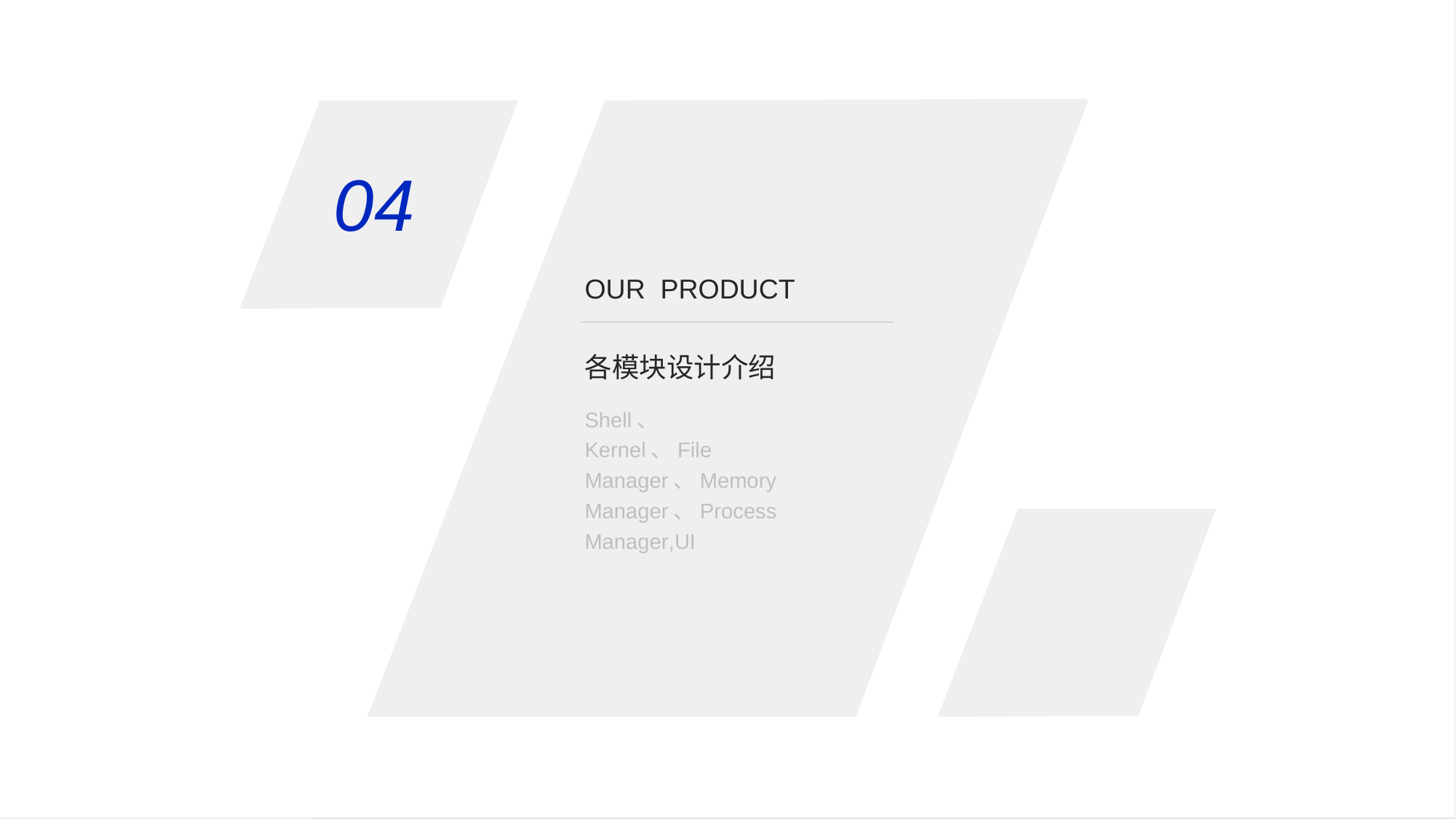

04
OUR  PRODUCT

各模块设计介绍
Shell、
Kernel、File Manager、Memory Manager、Process Manager,UI